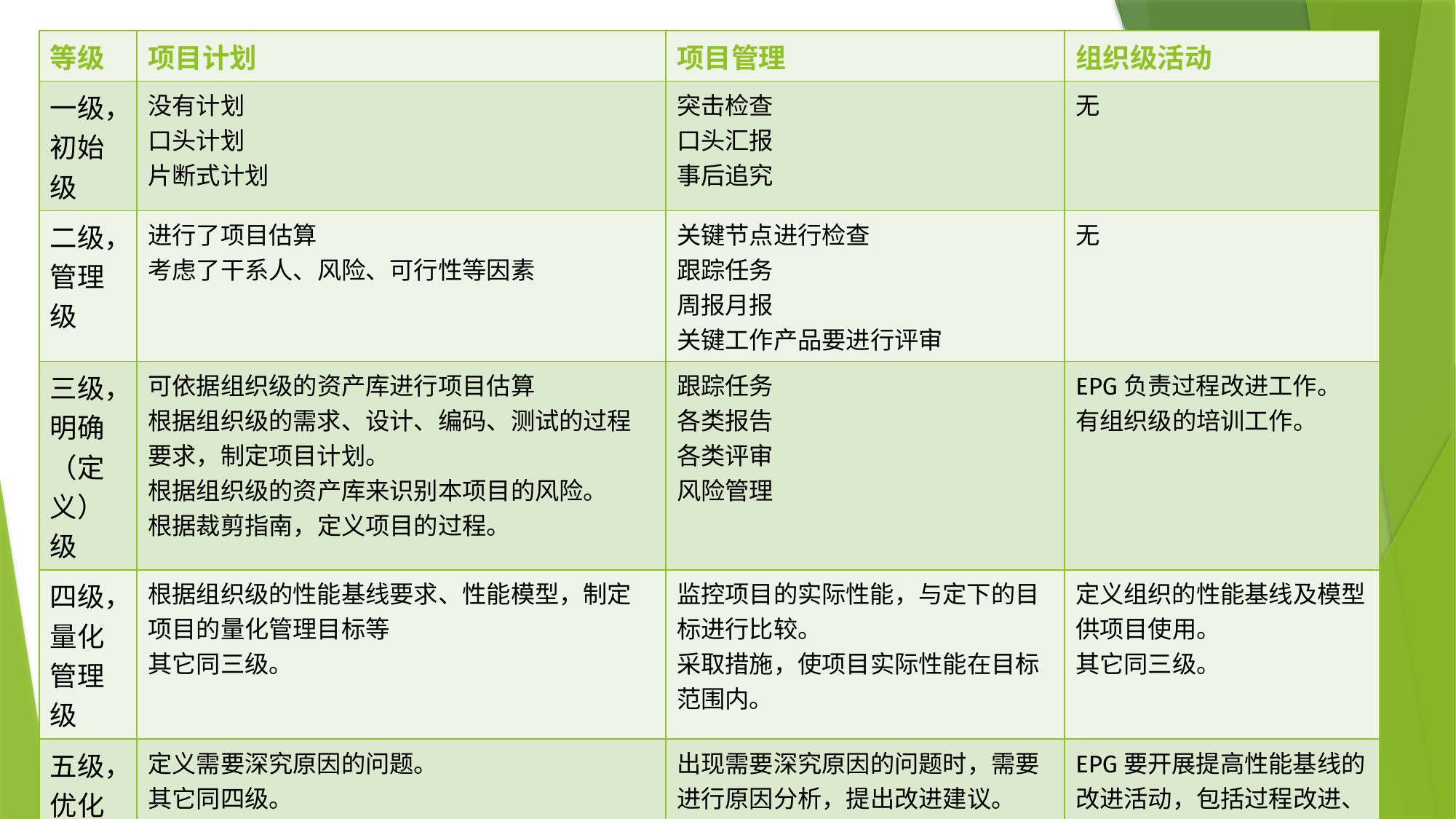

| 等级 | 项目计划 | 项目管理 | 组织级活动 |
| --- | --- | --- | --- |
| 一级，初始级 | 没有计划 口头计划 片断式计划 | 突击检查 口头汇报 事后追究 | 无 |
| 二级，管理级 | 进行了项目估算 考虑了干系人、风险、可行性等因素 | 关键节点进行检查 跟踪任务 周报月报 关键工作产品要进行评审 | 无 |
| 三级，明确（定义）级 | 可依据组织级的资产库进行项目估算 根据组织级的需求、设计、编码、测试的过程要求，制定项目计划。 根据组织级的资产库来识别本项目的风险。 根据裁剪指南，定义项目的过程。 | 跟踪任务 各类报告 各类评审 风险管理 | EPG负责过程改进工作。 有组织级的培训工作。 |
| 四级，量化管理级 | 根据组织级的性能基线要求、性能模型，制定项目的量化管理目标等 其它同三级。 | 监控项目的实际性能，与定下的目标进行比较。 采取措施，使项目实际性能在目标范围内。 | 定义组织的性能基线及模型供项目使用。 其它同三级。 |
| 五级，优化级 | 定义需要深究原因的问题。 其它同四级。 | 出现需要深究原因的问题时，需要进行原因分析，提出改进建议。 | EPG要开展提高性能基线的改进活动，包括过程改进、技术改进。 EPG要实施项目组提出的改善过程性能的改进建议。 |